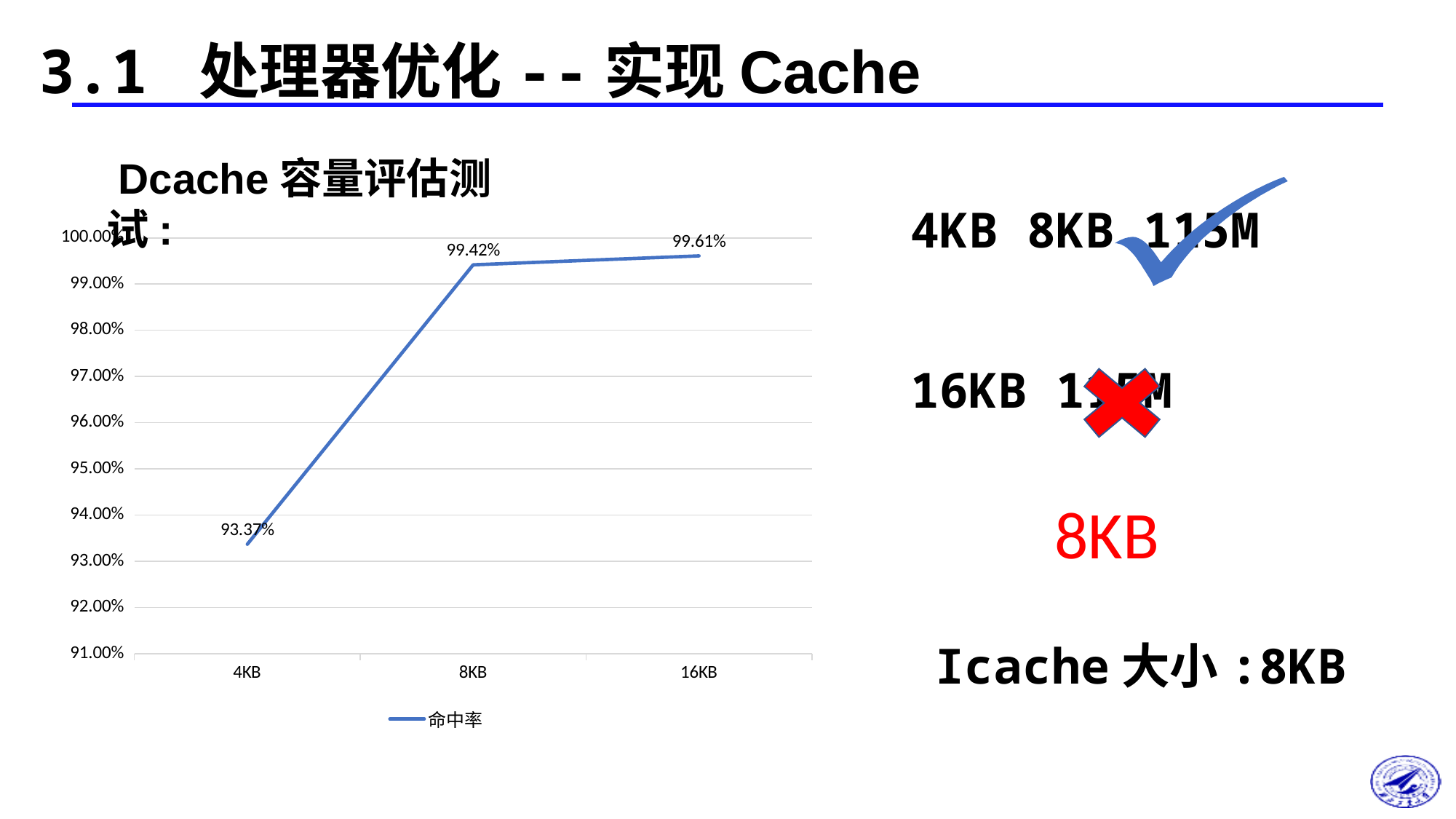

3.1 处理器优化--实现Cache
 Dcache容量评估测试:

4KB 8KB 115M

### Chart

| Category | 命中率 |
|---|---|
| 4KB | 0.9337 |
| 8KB | 0.99416 |
| 16KB | 0.9961 |
16KB 115M

8KB
Icache大小:8KB